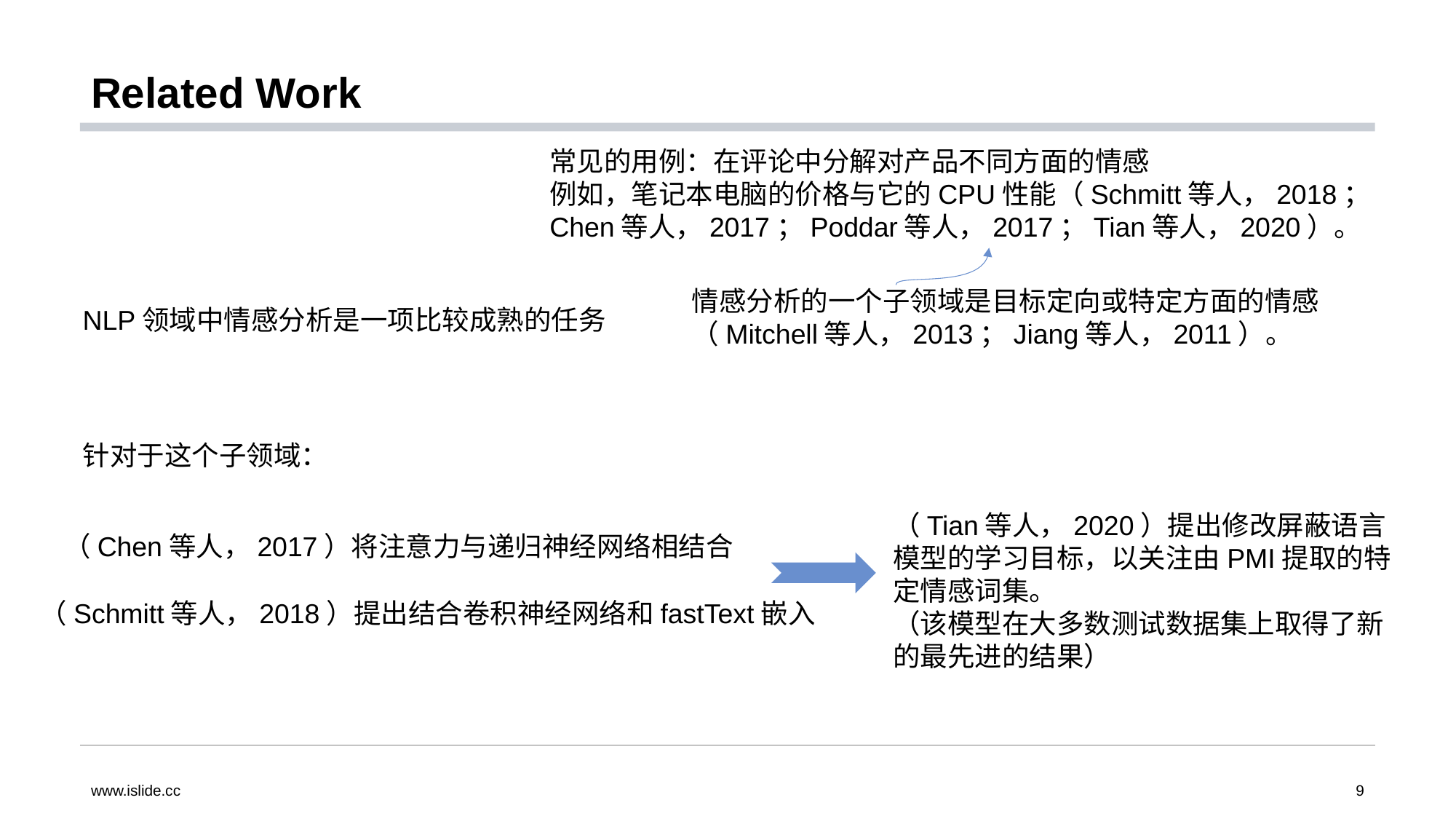

# Related Work
常见的用例：在评论中分解对产品不同方面的情感
例如，笔记本电脑的价格与它的CPU性能（Schmitt等人，2018；Chen等人，2017；Poddar等人，2017；Tian等人，2020）。
情感分析的一个子领域是目标定向或特定方面的情感（Mitchell等人，2013；Jiang等人，2011）。
NLP领域中情感分析是一项比较成熟的任务
针对于这个子领域：
（Tian等人，2020）提出修改屏蔽语言模型的学习目标，以关注由PMI提取的特定情感词集。
（该模型在大多数测试数据集上取得了新的最先进的结果）
（Chen等人，2017）将注意力与递归神经网络相结合

（Schmitt等人，2018）提出结合卷积神经网络和fastText嵌入
www.islide.cc
9